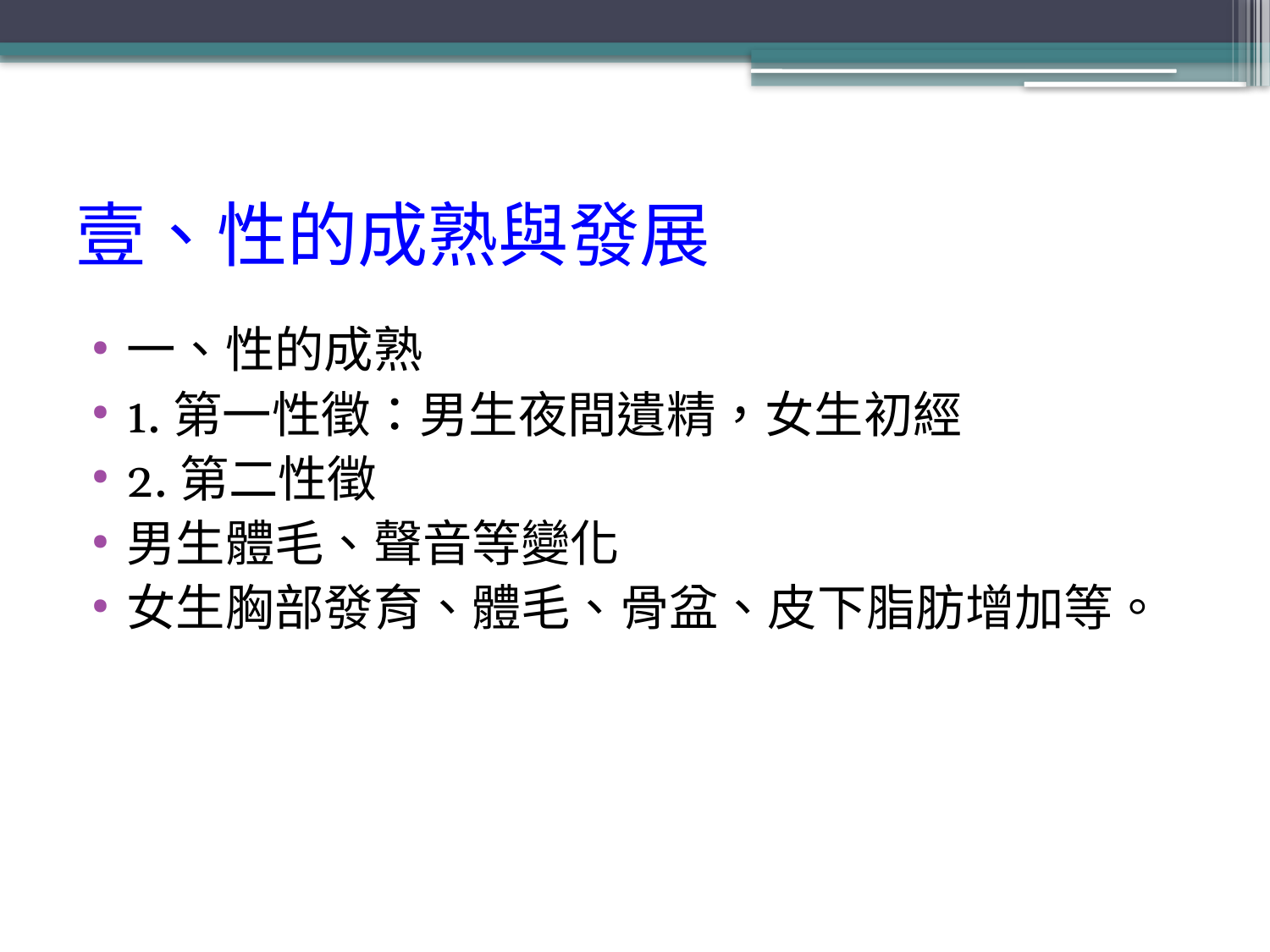

# 壹、性的成熟與發展
一、性的成熟
1.第一性徵：男生夜間遺精，女生初經
2.第二性徵
男生體毛、聲音等變化
女生胸部發育、體毛、骨盆、皮下脂肪增加等。